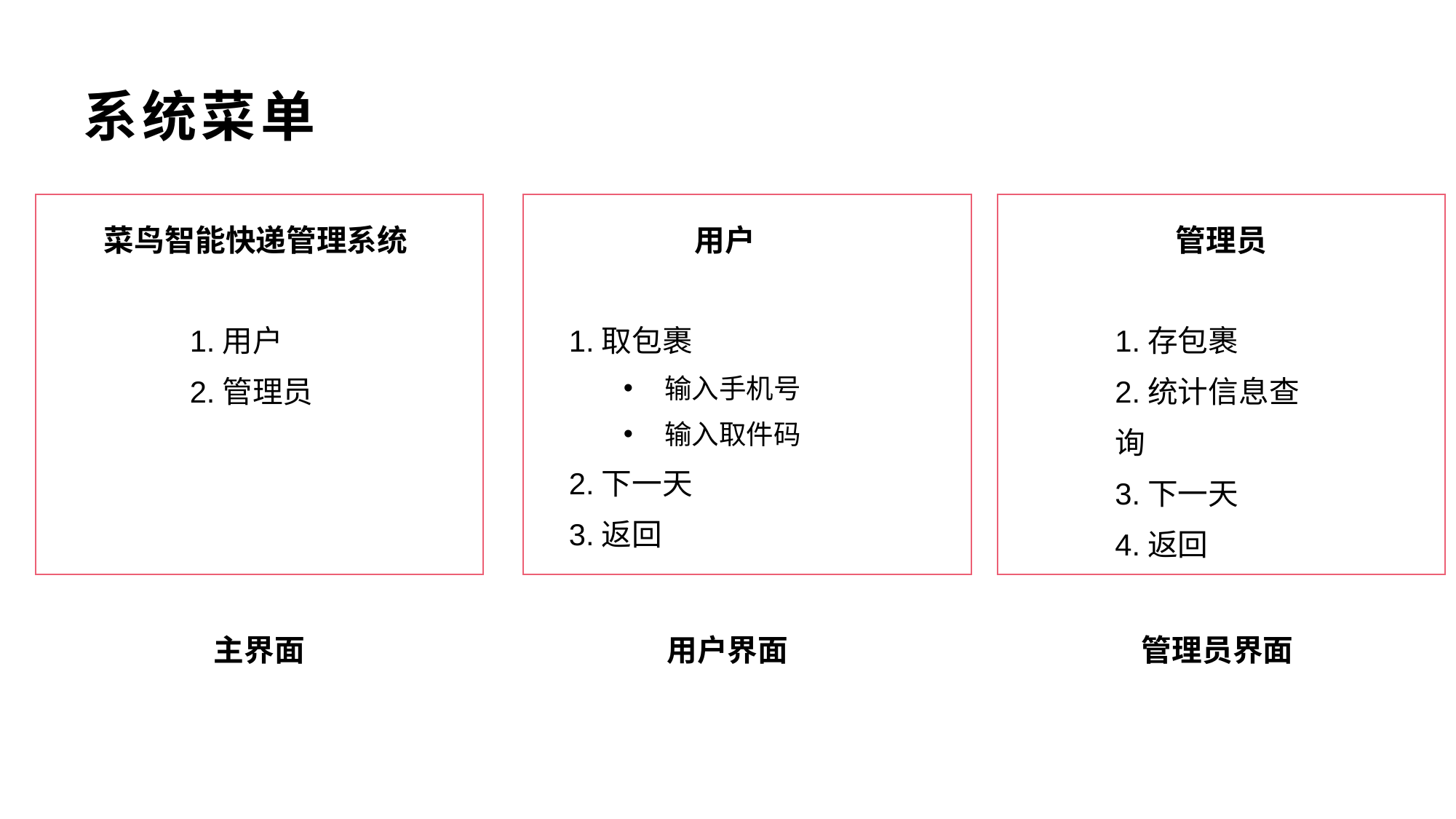

# 系统菜单

菜鸟智能快递管理系统
用户
管理员
1.用户
2.管理员
1.取包裹
输入手机号
输入取件码
2.下一天
3.返回
1.存包裹
2.统计信息查询
3.下一天
4.返回
主界面
用户界面
管理员界面